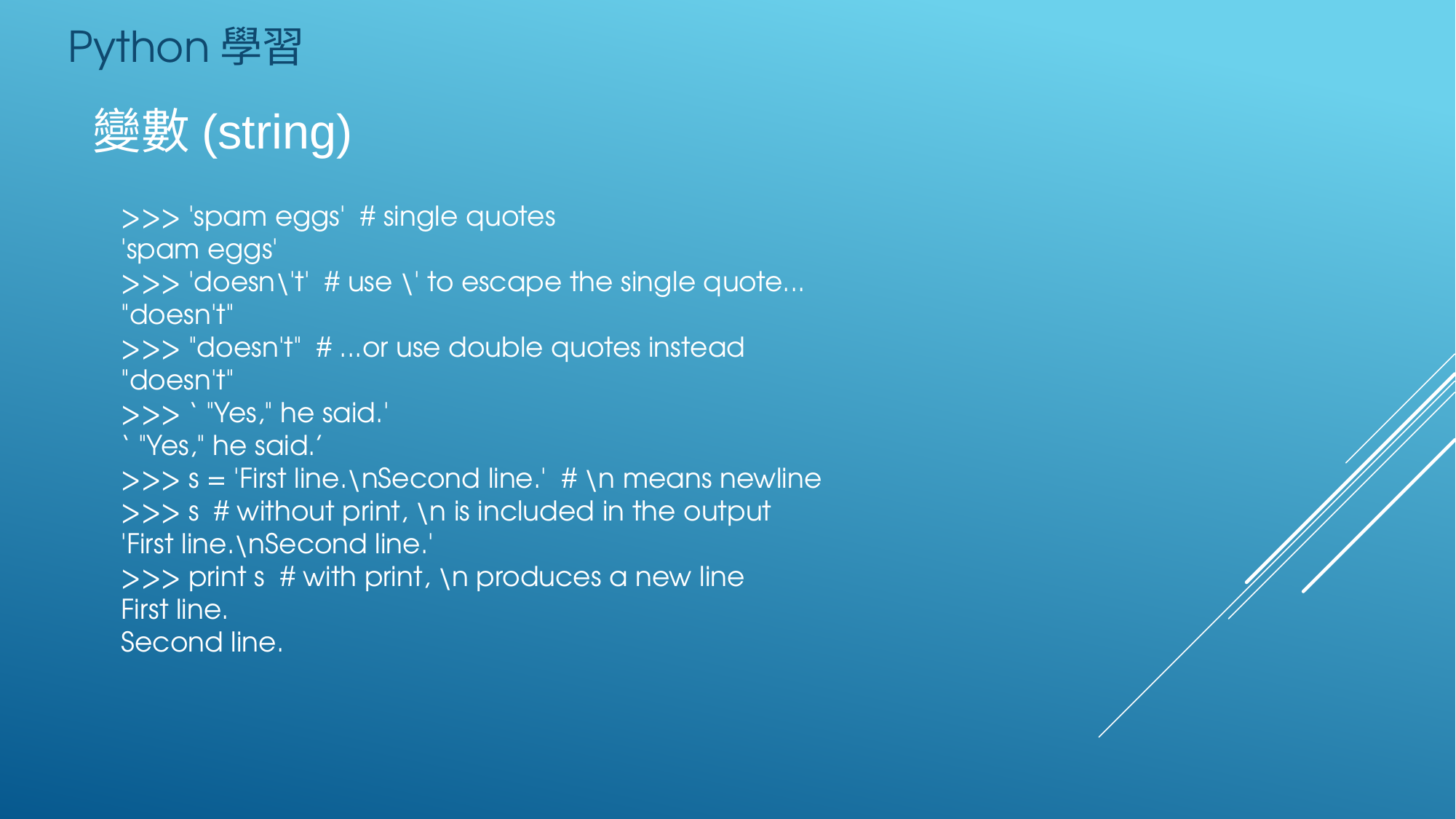

Python學習
變數(string)
>>> 'spam eggs'  # single quotes
'spam eggs'
>>> 'doesn\'t'  # use \' to escape the single quote...
"doesn't"
>>> "doesn't"  # ...or use double quotes instead
"doesn't"
>>> ‘ "Yes," he said.'
‘ "Yes," he said.’
>>> s = 'First line.\nSecond line.'  # \n means newline
>>> s  # without print, \n is included in the output
'First line.\nSecond line.'
>>> print s  # with print, \n produces a new line
First line.
Second line.